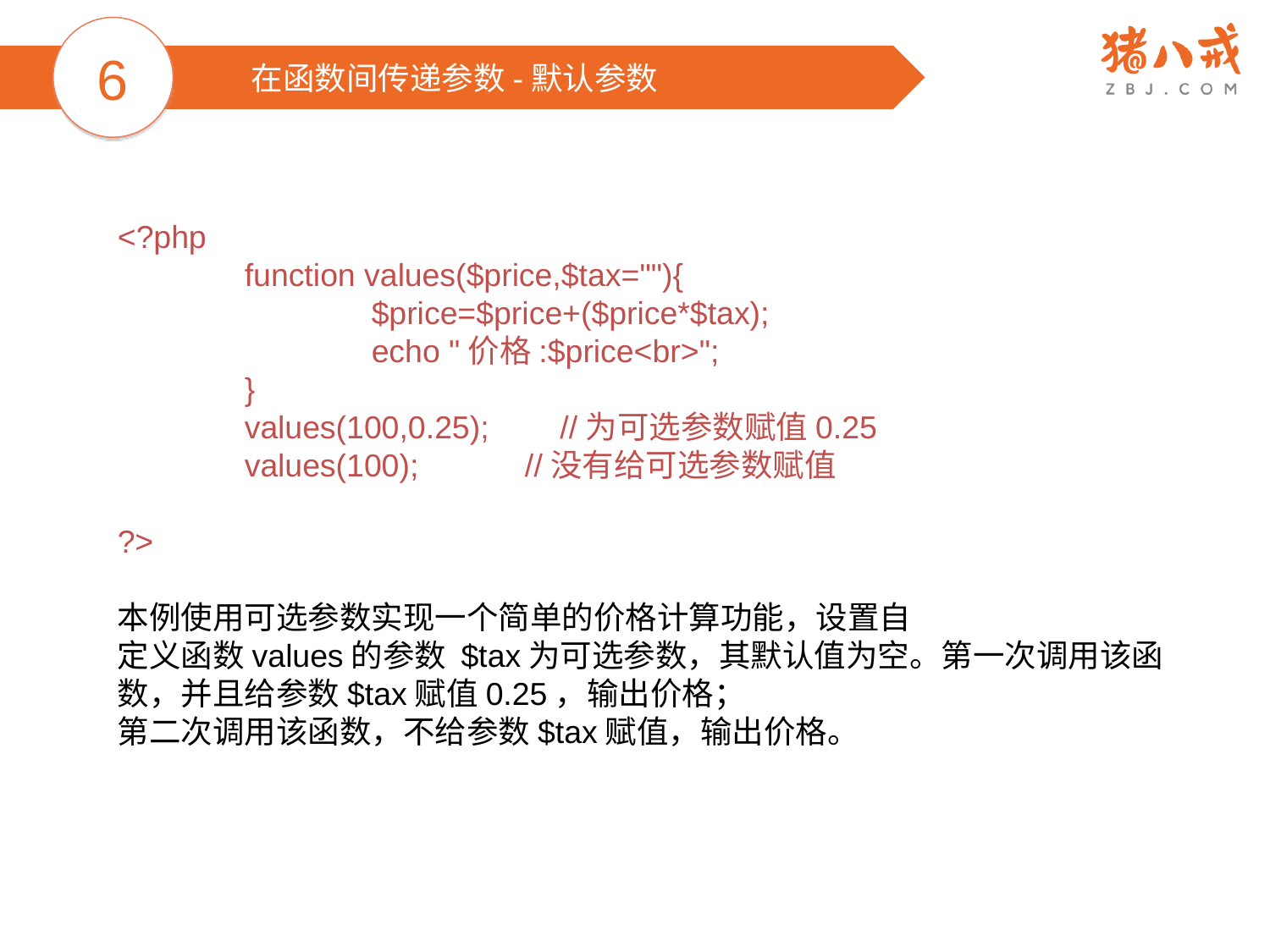

6
在函数间传递参数-默认参数

<?php
	function values($price,$tax=""){
		$price=$price+($price*$tax);
		echo "价格:$price<br>";
	}
	values(100,0.25);        //为可选参数赋值0.25
	values(100);            //没有给可选参数赋值

?>

本例使用可选参数实现一个简单的价格计算功能，设置自
定义函数values的参数 $tax为可选参数，其默认值为空。第一次调用该函数，并且给参数$tax赋值0.25，输出价格；
第二次调用该函数，不给参数$tax赋值，输出价格。